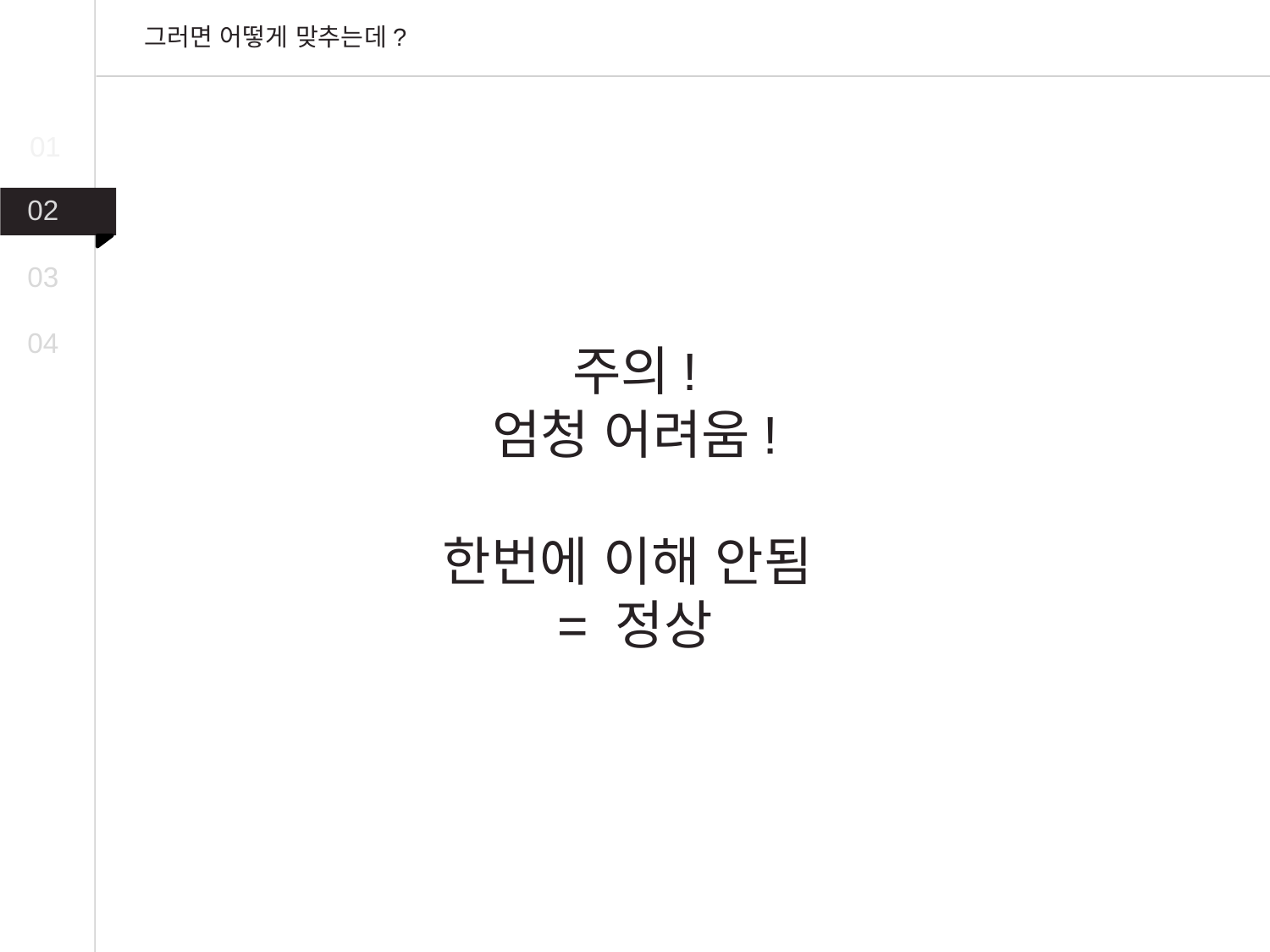

그러면 어떻게 맞추는데?
01
02

03
04
주의!
엄청 어려움!

한번에 이해 안됨
= 정상